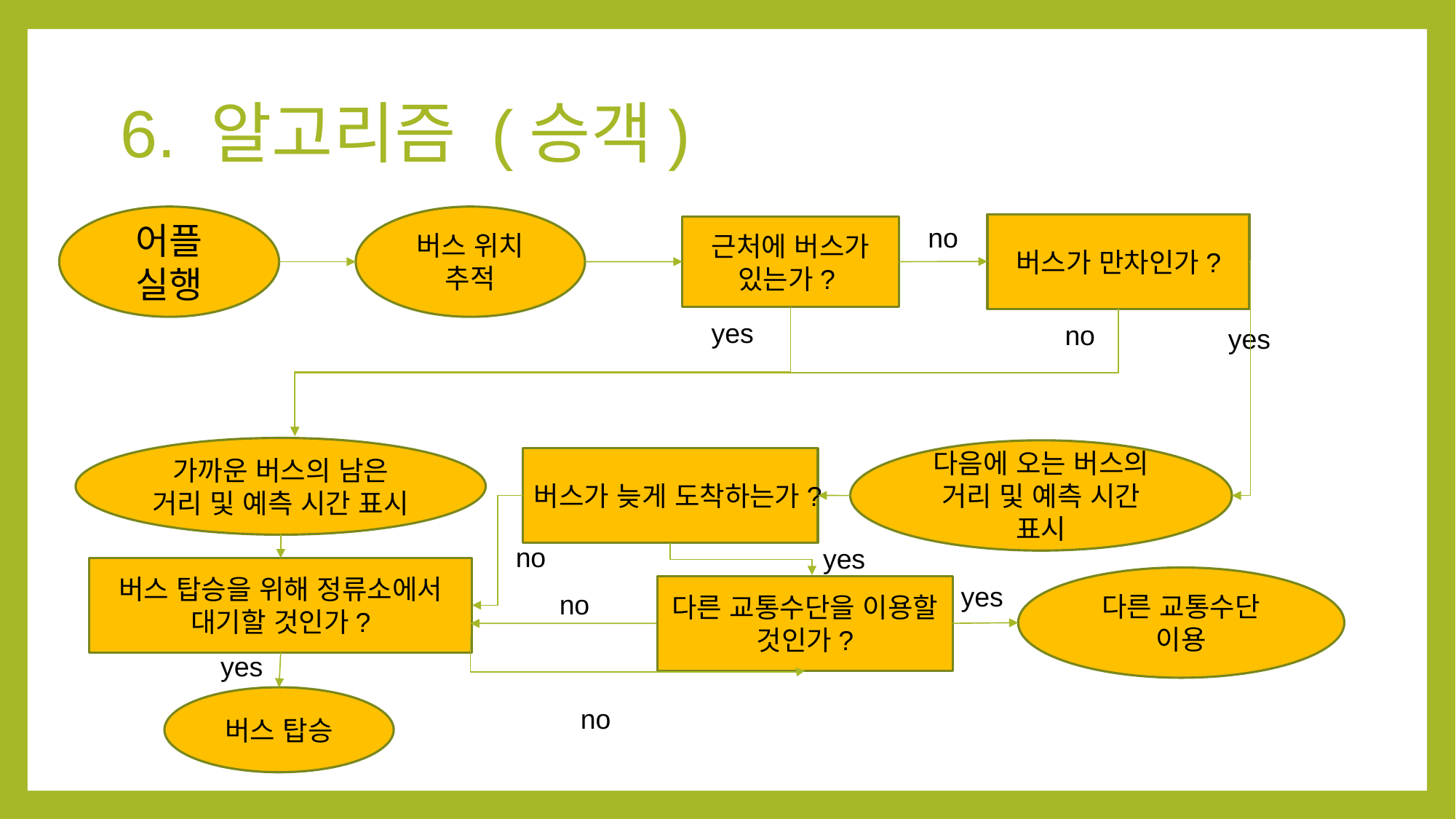

# 6. 알고리즘 (승객)
어플 실행
버스 위치 추적
버스가 만차인가?
no
근처에 버스가 있는가?
yes
no
yes
가까운 버스의 남은 거리 및 예측 시간 표시
다음에 오는 버스의 거리 및 예측 시간 표시
버스가 늦게 도착하는가?
no
yes
버스 탑승을 위해 정류소에서 대기할 것인가?
다른 교통수단 이용
yes
다른 교통수단을 이용할 것인가?
no
yes
버스 탑승
no